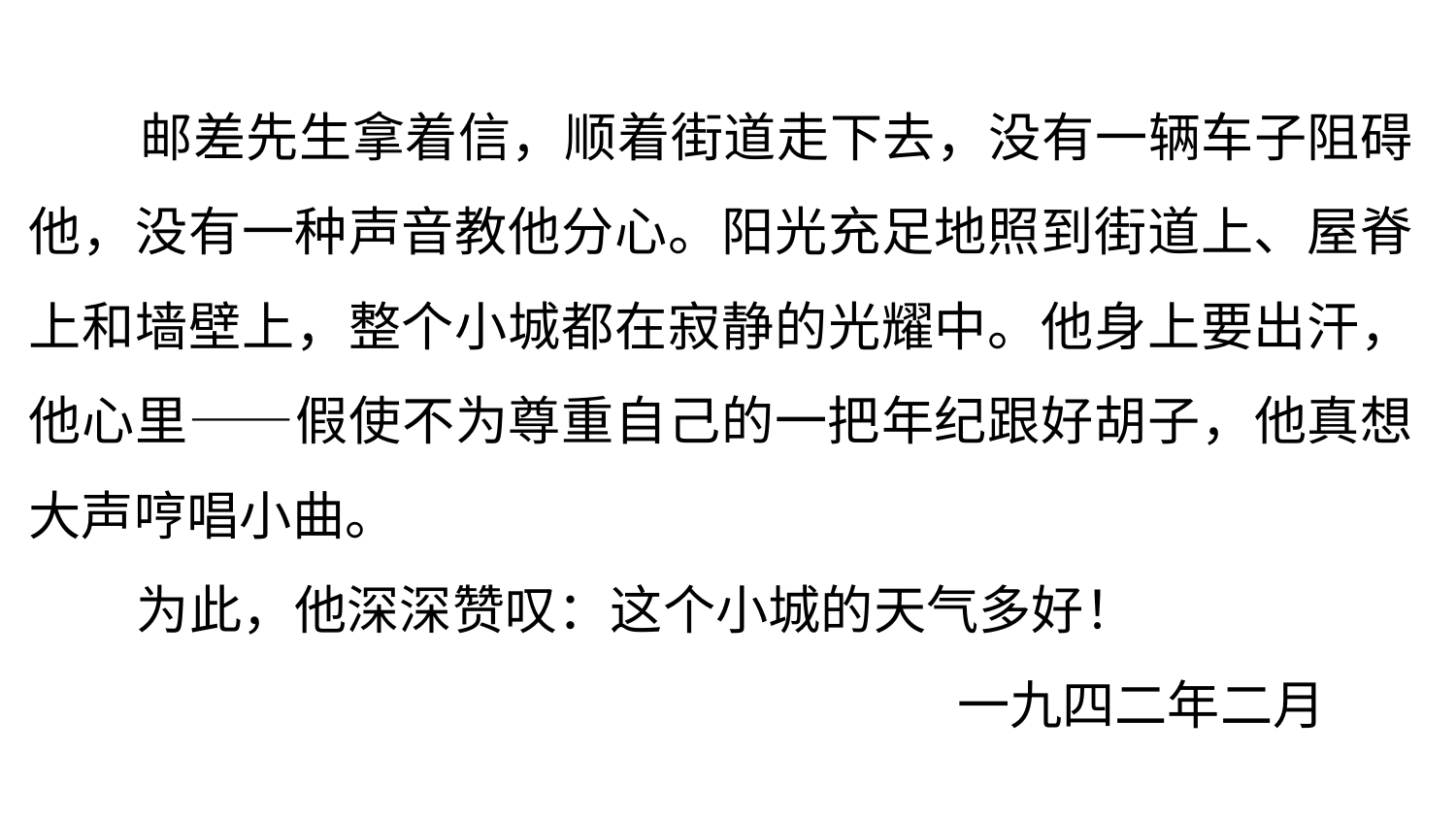

邮差先生拿着信，顺着街道走下去，没有一辆车子阻碍他，没有一种声音教他分心。阳光充足地照到街道上、屋脊上和墙壁上，整个小城都在寂静的光耀中。他身上要出汗，他心里——假使不为尊重自己的一把年纪跟好胡子，他真想大声哼唱小曲。
        为此，他深深赞叹：这个小城的天气多好！
                                                                             一九四二年二月